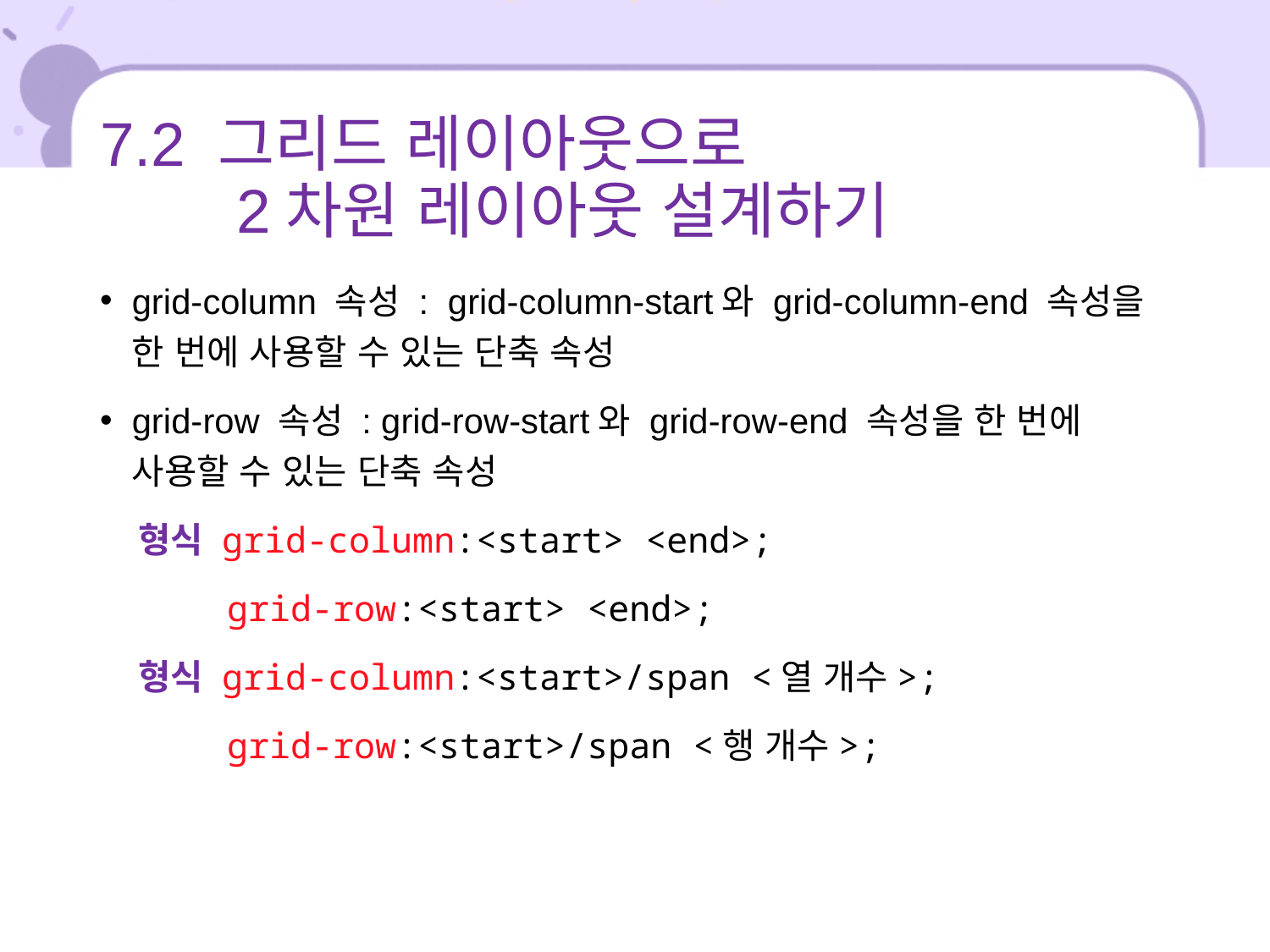

# 7.2 그리드 레이아웃으로 2차원 레이아웃 설계하기
grid-column 속성 :  grid-column-start와 grid-column-end 속성을 한 번에 사용할 수 있는 단축 속성
grid-row 속성 : grid-row-start와 grid-row-end 속성을 한 번에 사용할 수 있는 단축 속성
   형식 grid-column:<start> <end>;
      grid-row:<start> <end>;
   형식 grid-column:<start>/span <열 개수>;
      grid-row:<start>/span <행 개수>;